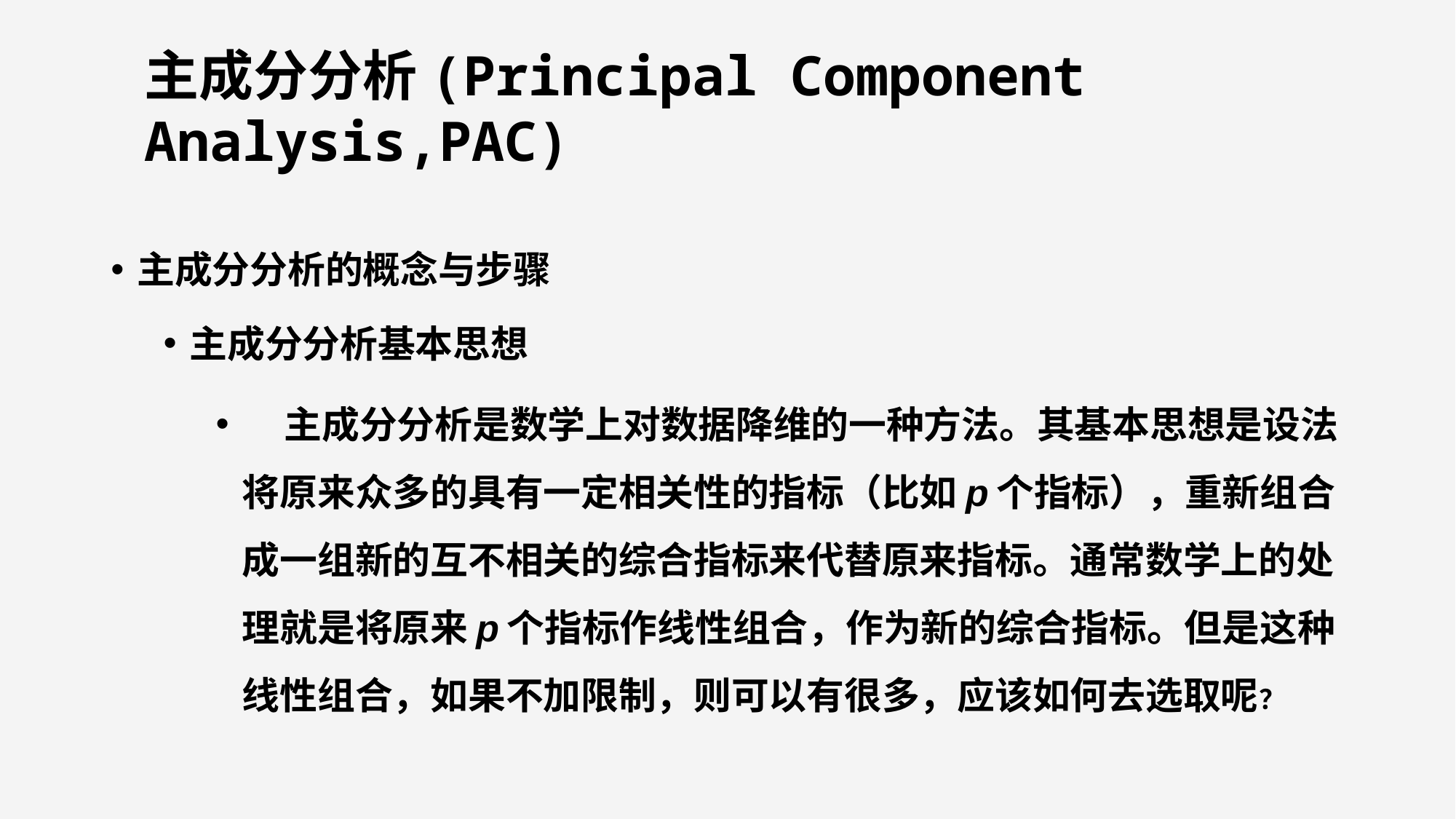

主成分分析(Principal Component Analysis,PAC)
主成分分析的概念与步骤
主成分分析基本思想
    主成分分析是数学上对数据降维的一种方法。其基本思想是设法将原来众多的具有一定相关性的指标（比如p个指标），重新组合成一组新的互不相关的综合指标来代替原来指标。通常数学上的处理就是将原来p个指标作线性组合，作为新的综合指标。但是这种线性组合，如果不加限制，则可以有很多，应该如何去选取呢？